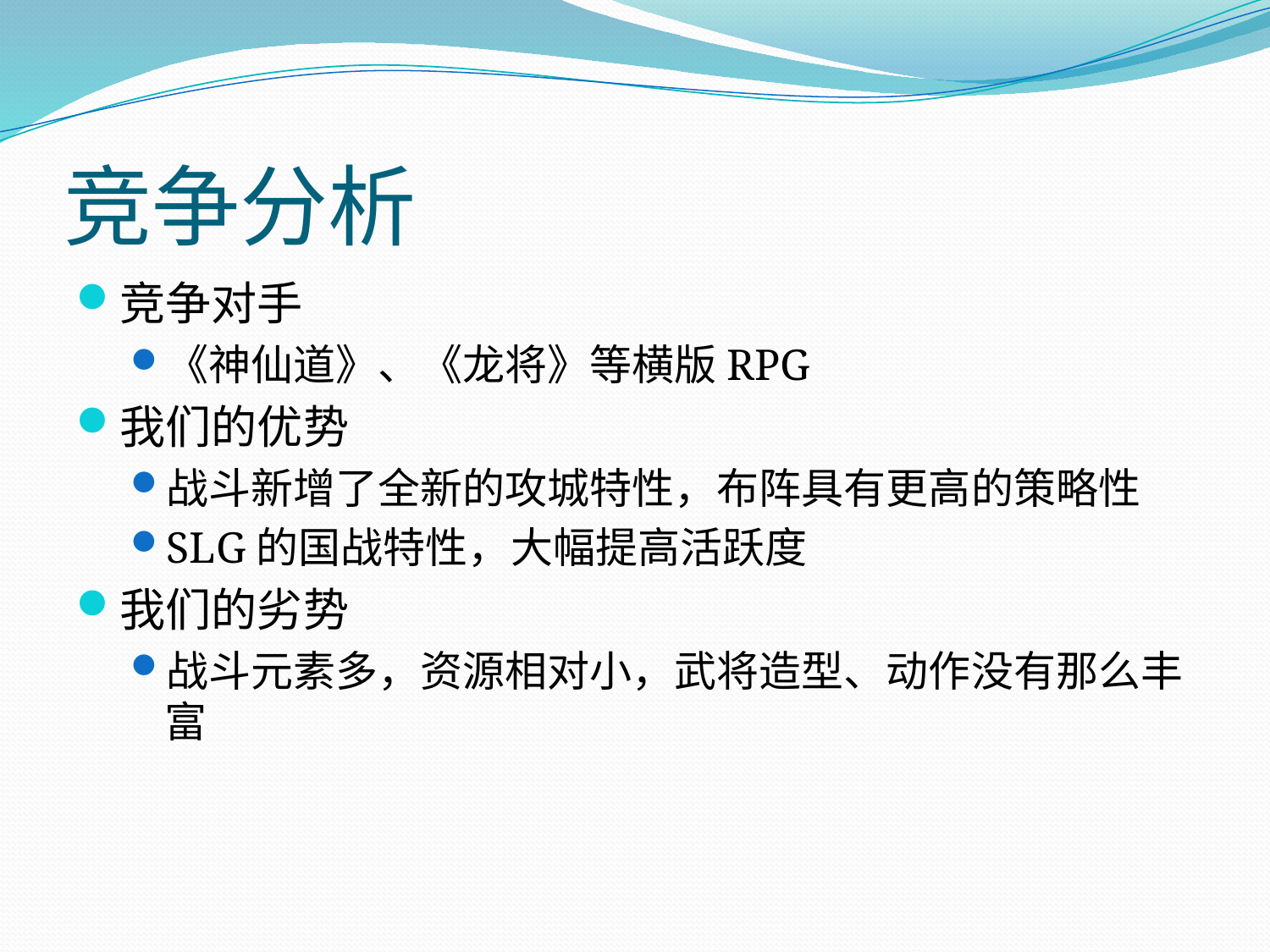

# 竞争分析
竞争对手
《神仙道》、《龙将》等横版RPG
我们的优势
战斗新增了全新的攻城特性，布阵具有更高的策略性
SLG的国战特性，大幅提高活跃度
我们的劣势
战斗元素多，资源相对小，武将造型、动作没有那么丰富